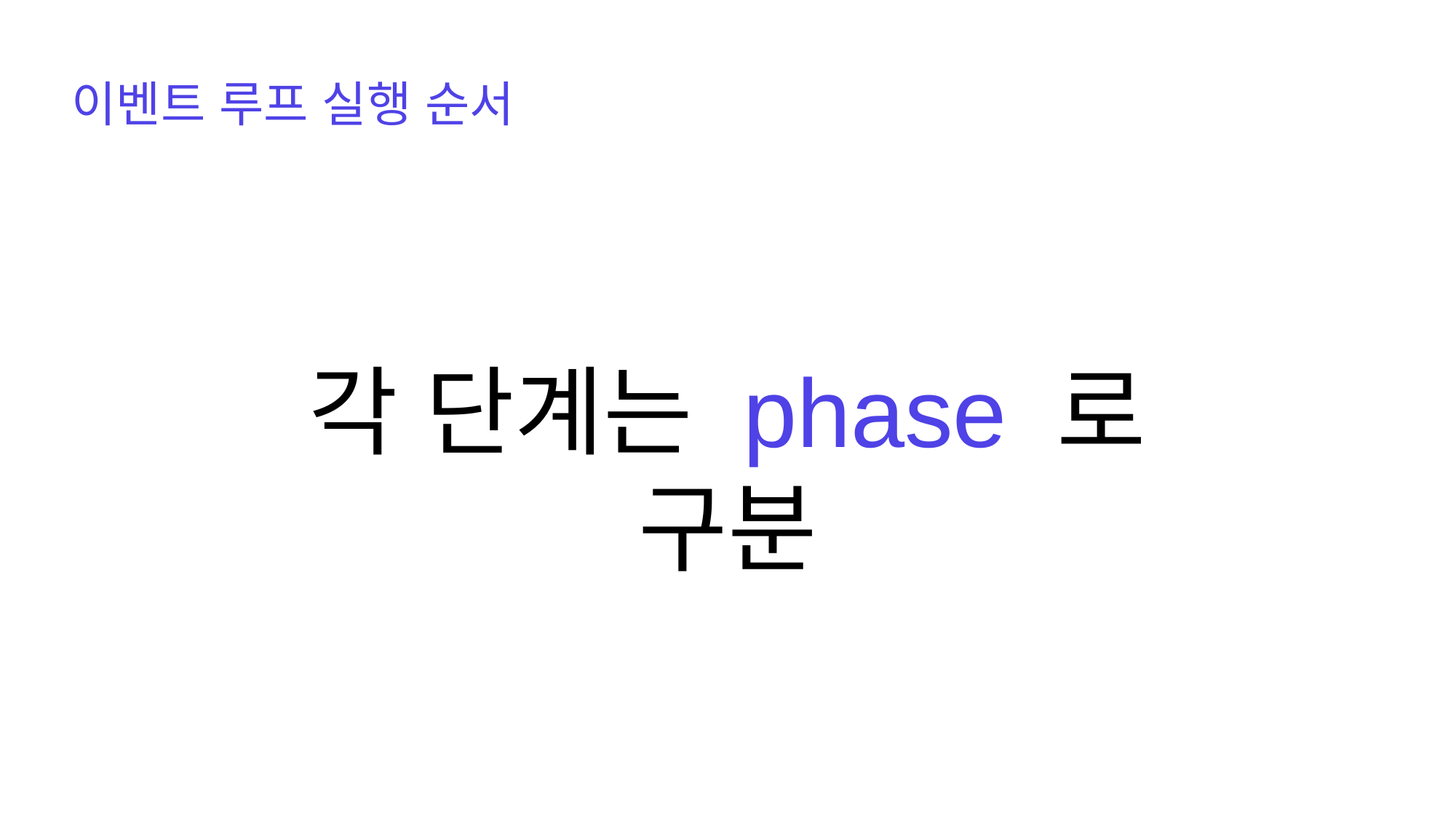

이벤트 루프 실행 순서
각 단계는 phase 로 구분